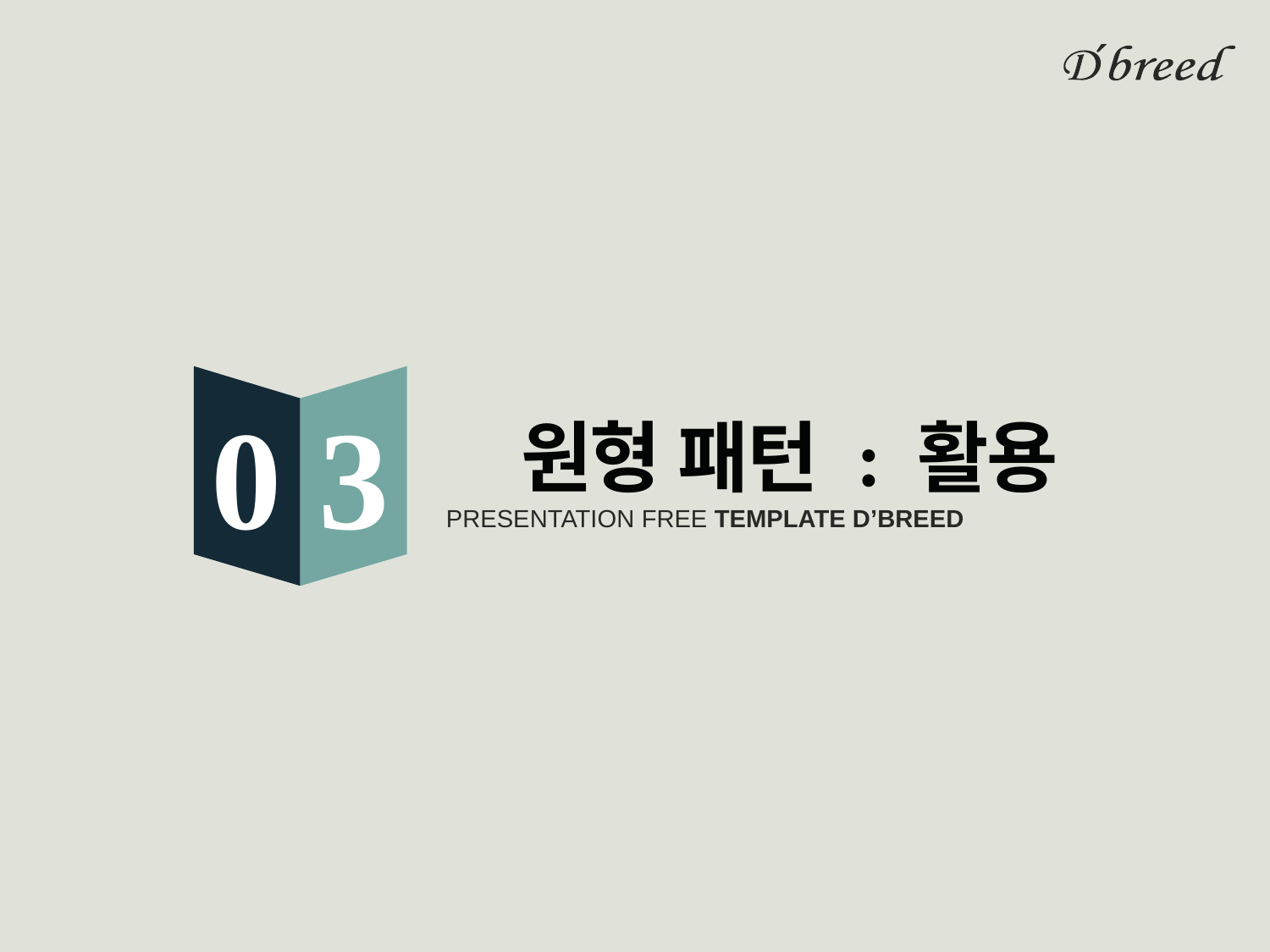

0
3
원형 패턴 : 활용
PRESENTATION FREE TEMPLATE D’BREED